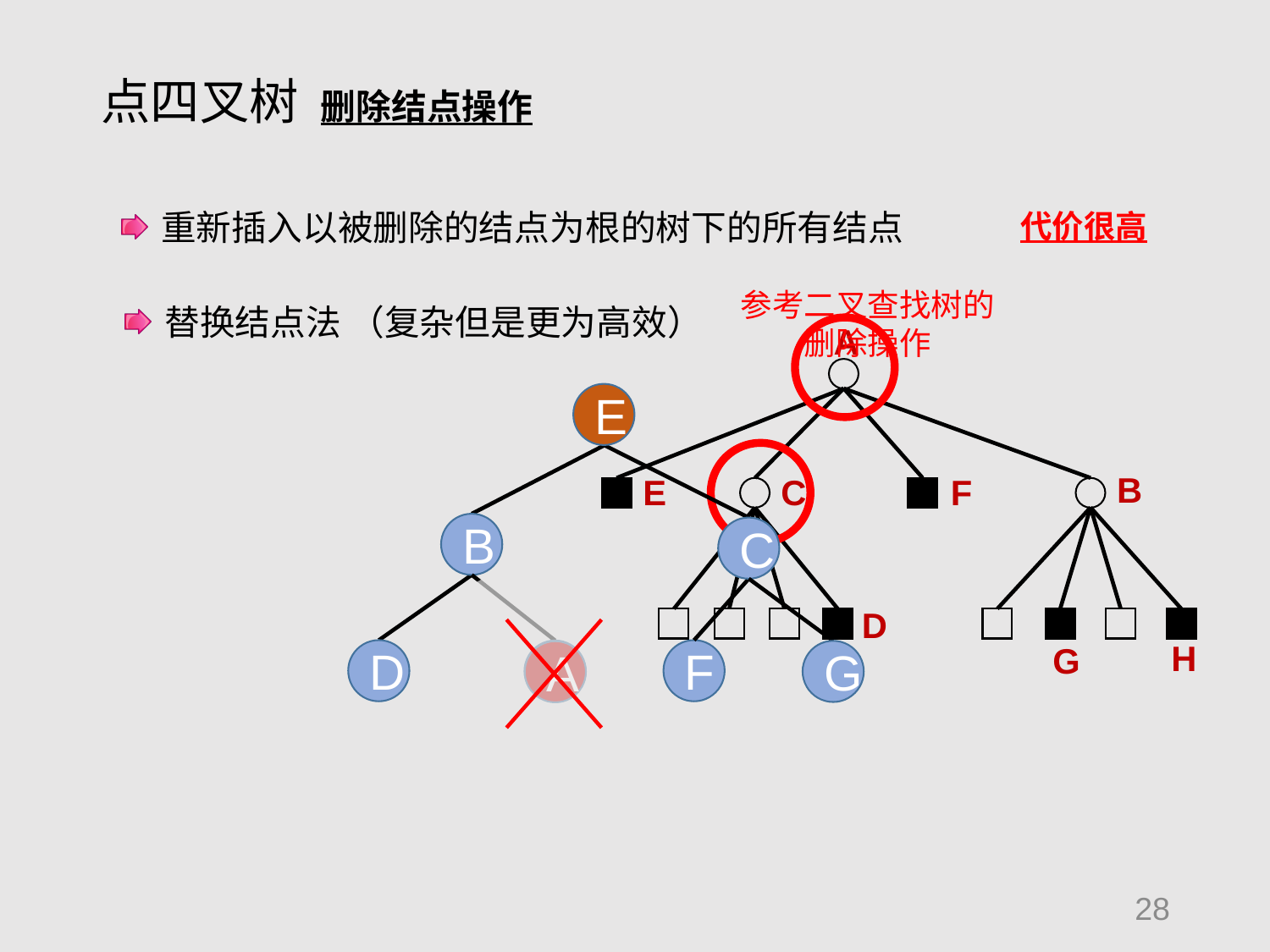

点四叉树  删除结点操作
重新插入以被删除的结点为根的树下的所有结点
代价很高
替换结点法 （复杂但是更为高效）
参考二叉查找树的删除操作
A

B
F
E

H
G
E
A
B
C
D
G

C

D

F
E
A
28